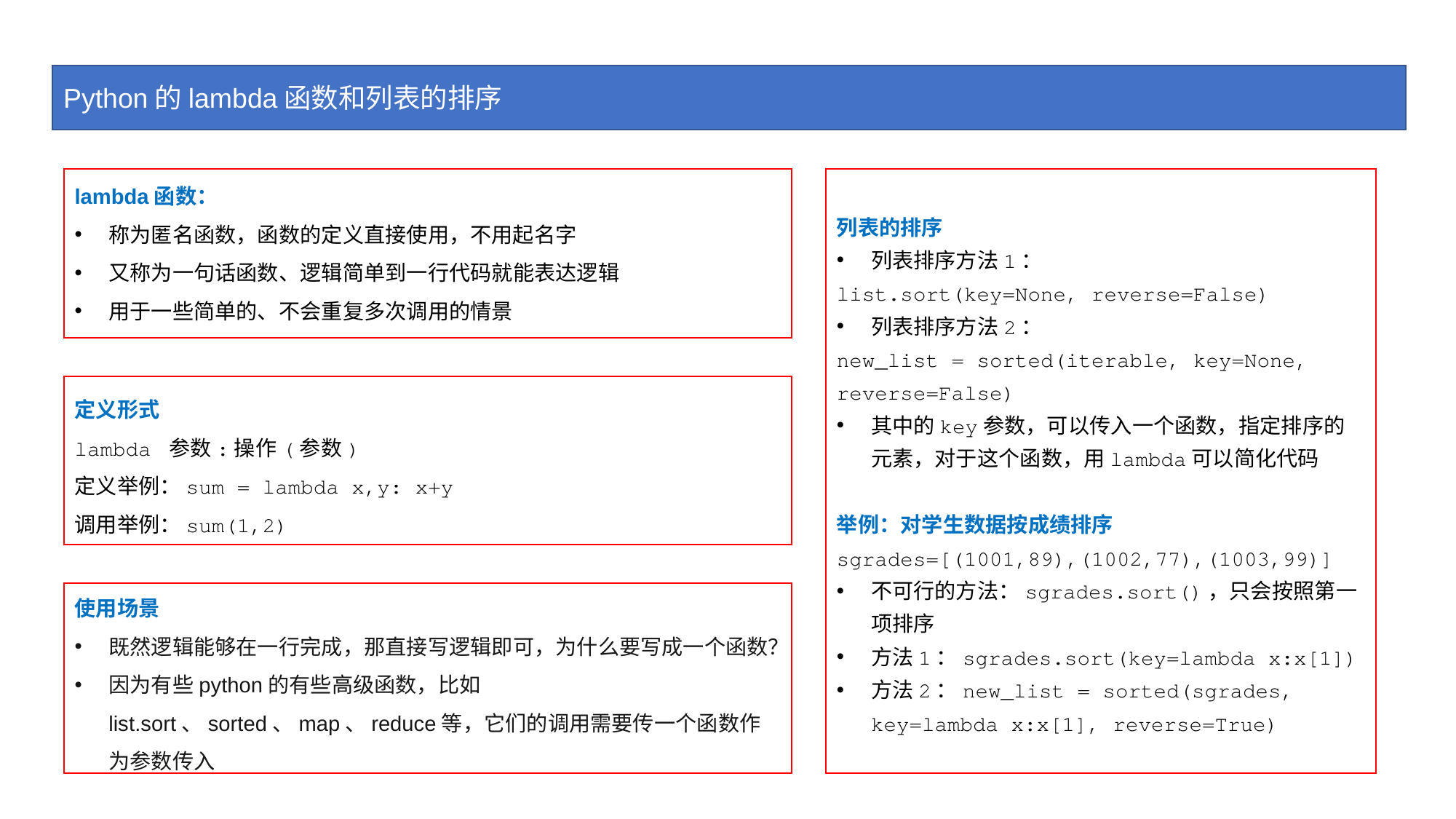

Python的lambda函数和列表的排序
列表的排序
列表排序方法1：
list.sort(key=None, reverse=False)
列表排序方法2：
new_list = sorted(iterable, key=None, reverse=False)
其中的key参数，可以传入一个函数，指定排序的元素，对于这个函数，用lambda可以简化代码

举例：对学生数据按成绩排序
sgrades=[(1001,89),(1002,77),(1003,99)]
不可行的方法：sgrades.sort()，只会按照第一项排序
方法1：sgrades.sort(key=lambda x:x[1])
方法2：new_list = sorted(sgrades, key=lambda x:x[1], reverse=True)

lambda函数：
称为匿名函数，函数的定义直接使用，不用起名字
又称为一句话函数、逻辑简单到一行代码就能表达逻辑
用于一些简单的、不会重复多次调用的情景

定义形式
lambda 参数:操作(参数)
定义举例：sum = lambda x,y: x+y
调用举例：sum(1,2)
使用场景
既然逻辑能够在一行完成，那直接写逻辑即可，为什么要写成一个函数？
因为有些python的有些高级函数，比如list.sort、sorted、map、reduce等，它们的调用需要传一个函数作为参数传入